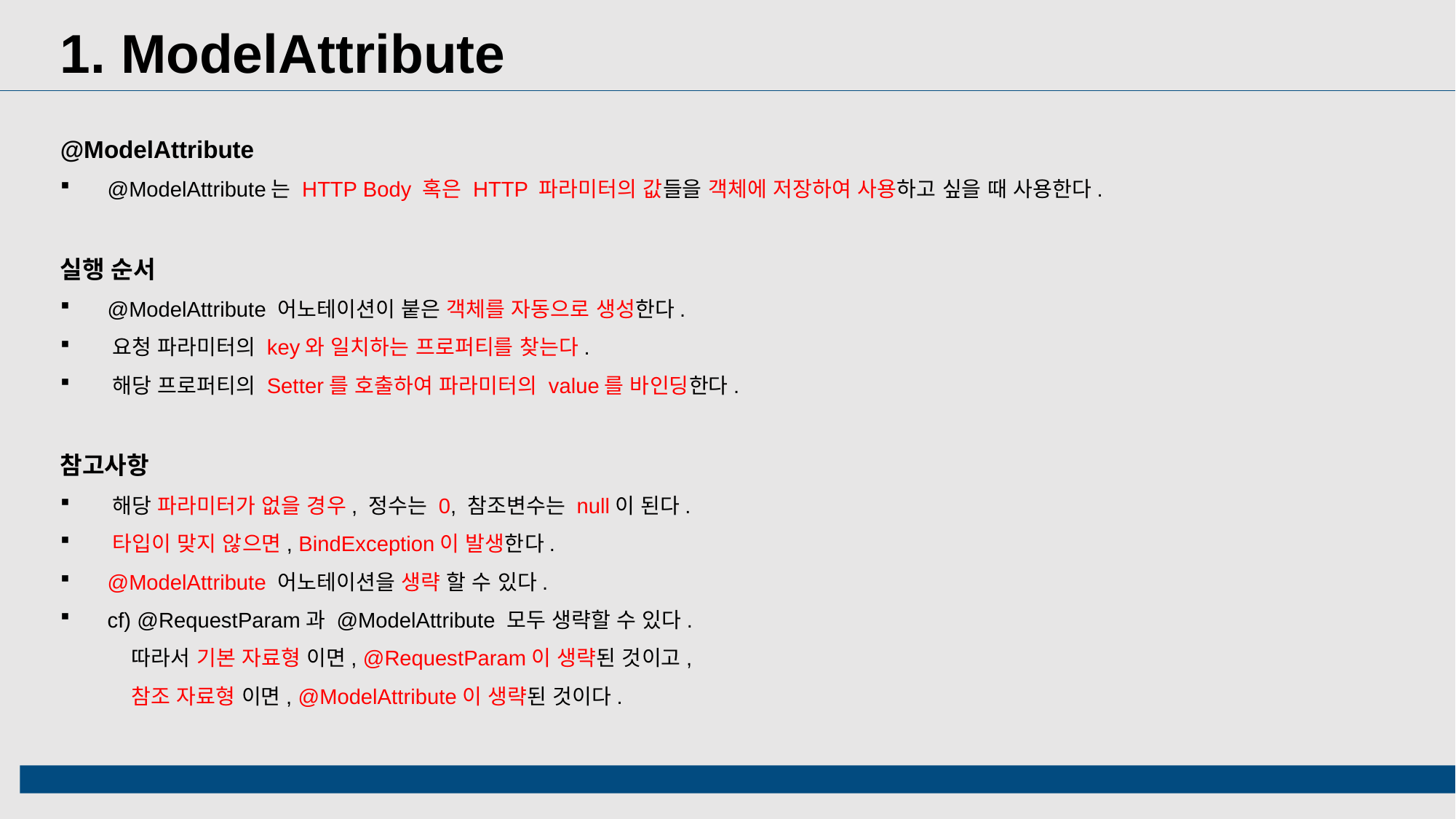

1. ModelAttribute
@ModelAttribute
 @ModelAttribute는 HTTP Body 혹은 HTTP 파라미터의 값들을 객체에 저장하여 사용하고 싶을 때 사용한다.

실행 순서
 @ModelAttribute 어노테이션이 붙은 객체를 자동으로 생성한다.
 요청 파라미터의 key와 일치하는 프로퍼티를 찾는다.
 해당 프로퍼티의 Setter를 호출하여 파라미터의 value를 바인딩한다.

참고사항
 해당 파라미터가 없을 경우, 정수는 0, 참조변수는 null이 된다.
 타입이 맞지 않으면, BindException이 발생한다.
 @ModelAttribute 어노테이션을 생략 할 수 있다.
 cf) @RequestParam과 @ModelAttribute 모두 생략할 수 있다.
           따라서 기본 자료형 이면, @RequestParam이 생략된 것이고,
           참조 자료형 이면, @ModelAttribute이 생략된 것이다.